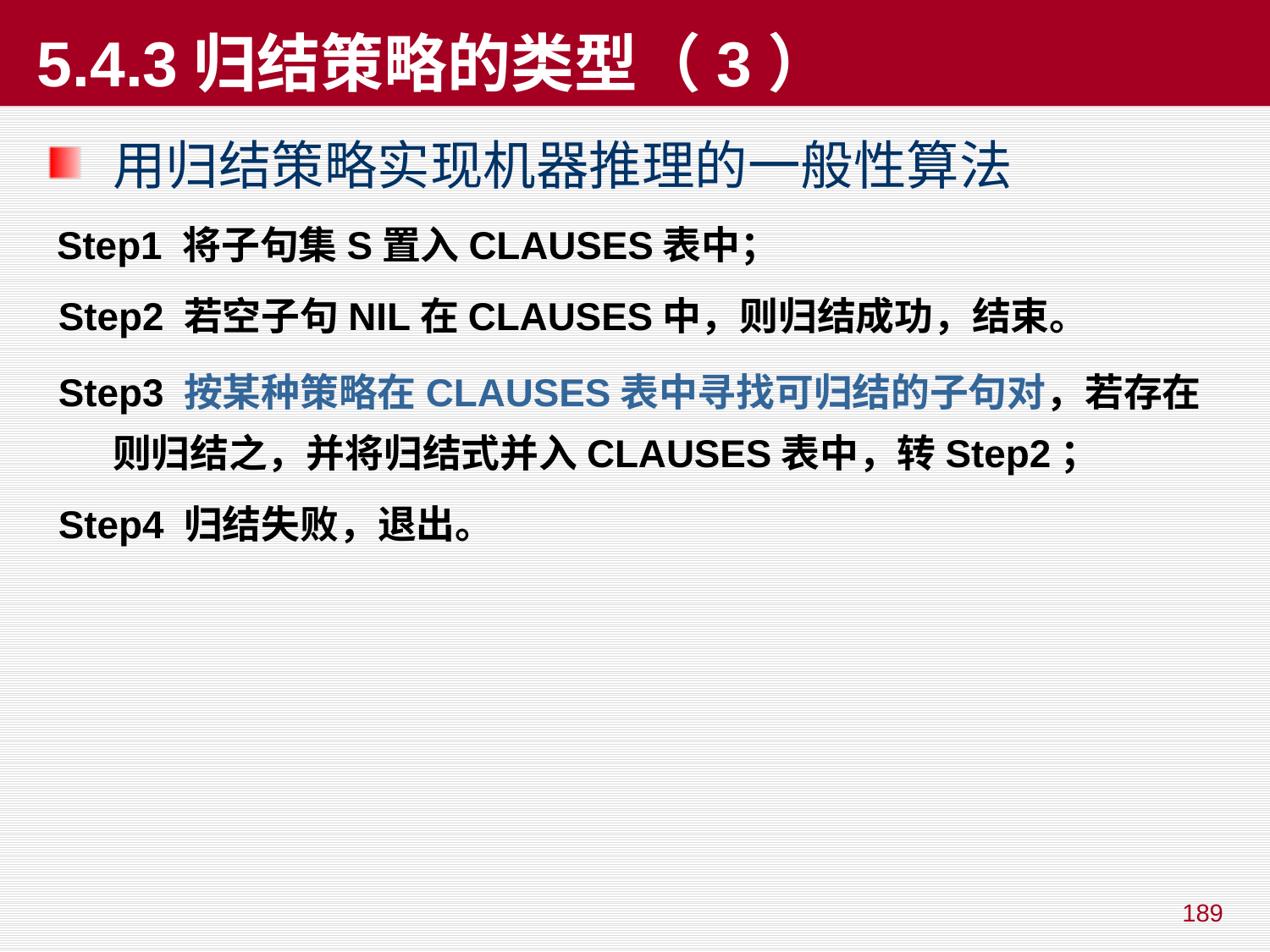

# 5.4.3归结策略的类型（3）
用归结策略实现机器推理的一般性算法
 Step1 将子句集S置入CLAUSES表中；
 Step2 若空子句NIL在CLAUSES中，则归结成功，结束。
 Step3 按某种策略在CLAUSES表中寻找可归结的子句对，若存在则归结之，并将归结式并入CLAUSES表中，转Step2；
 Step4 归结失败，退出。

189